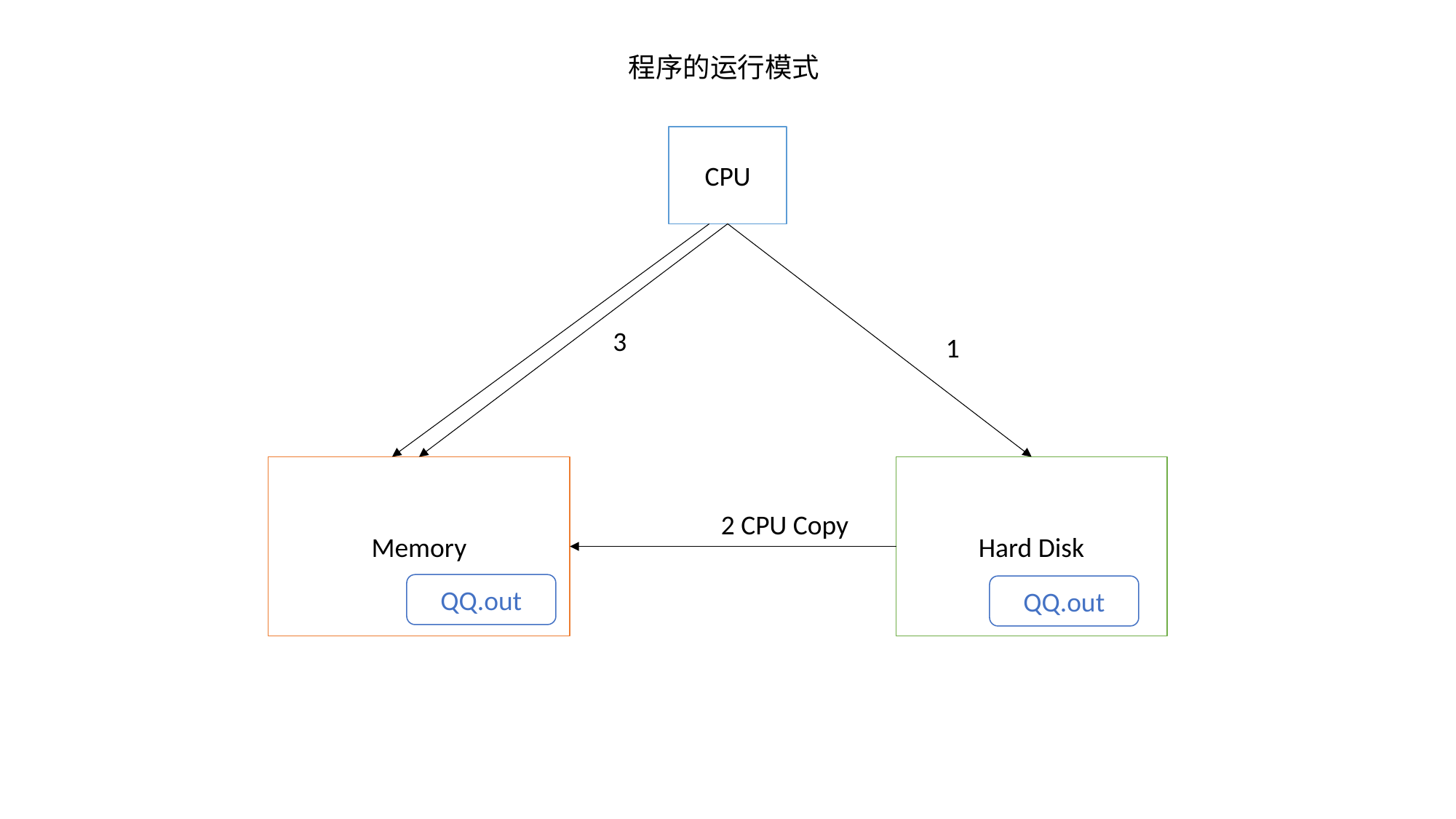

程序的运行模式
CPU
3
1
Memory
Hard Disk
2 CPU Copy
QQ.out
QQ.out